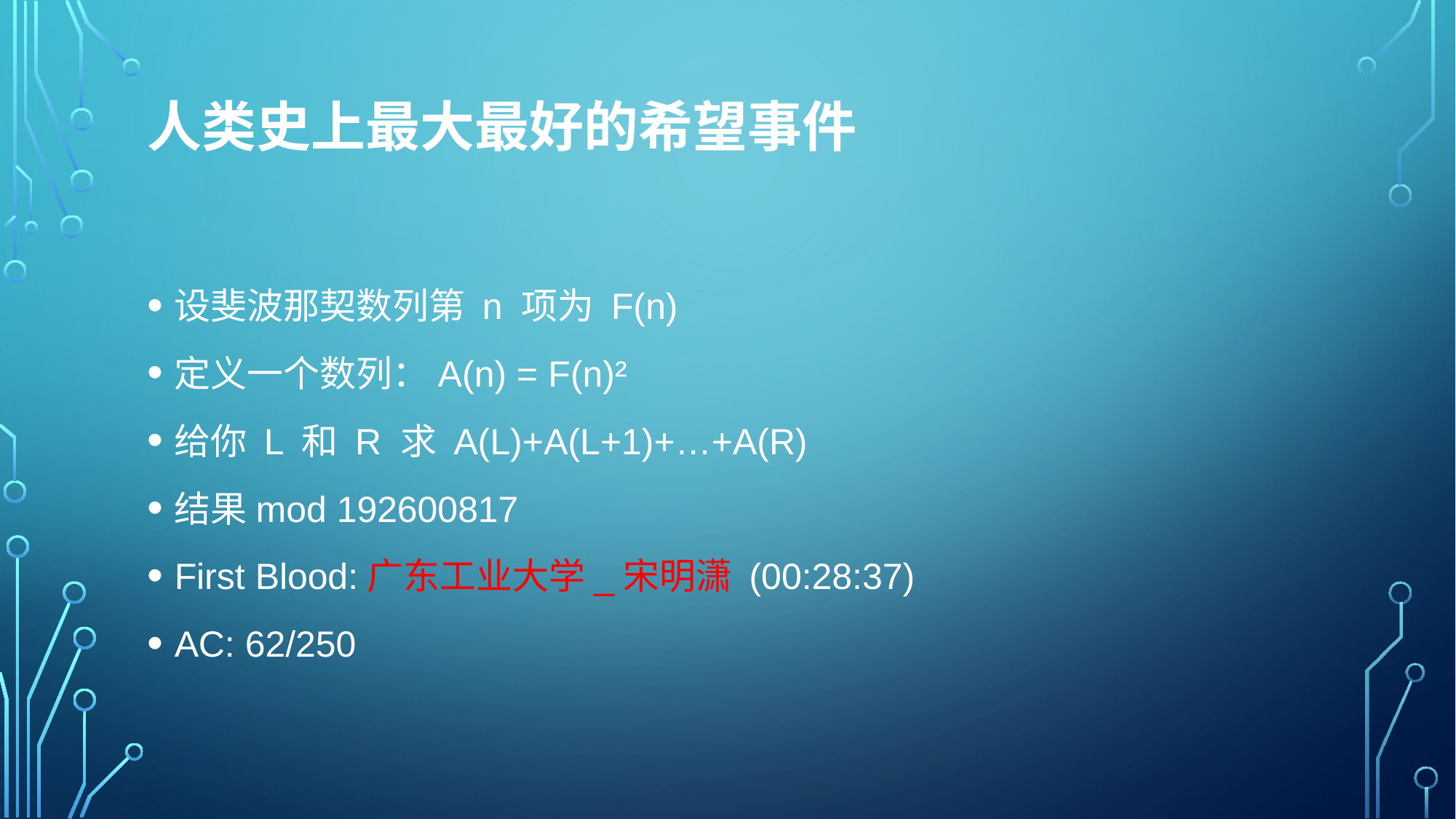

# 人类史上最大最好的希望事件
设斐波那契数列第 n 项为 F(n)
定义一个数列：A(n) = F(n)²
给你 L 和 R 求 A(L)+A(L+1)+…+A(R)
结果mod 192600817
First Blood:广东工业大学_宋明潇 (00:28:37)
AC: 62/250